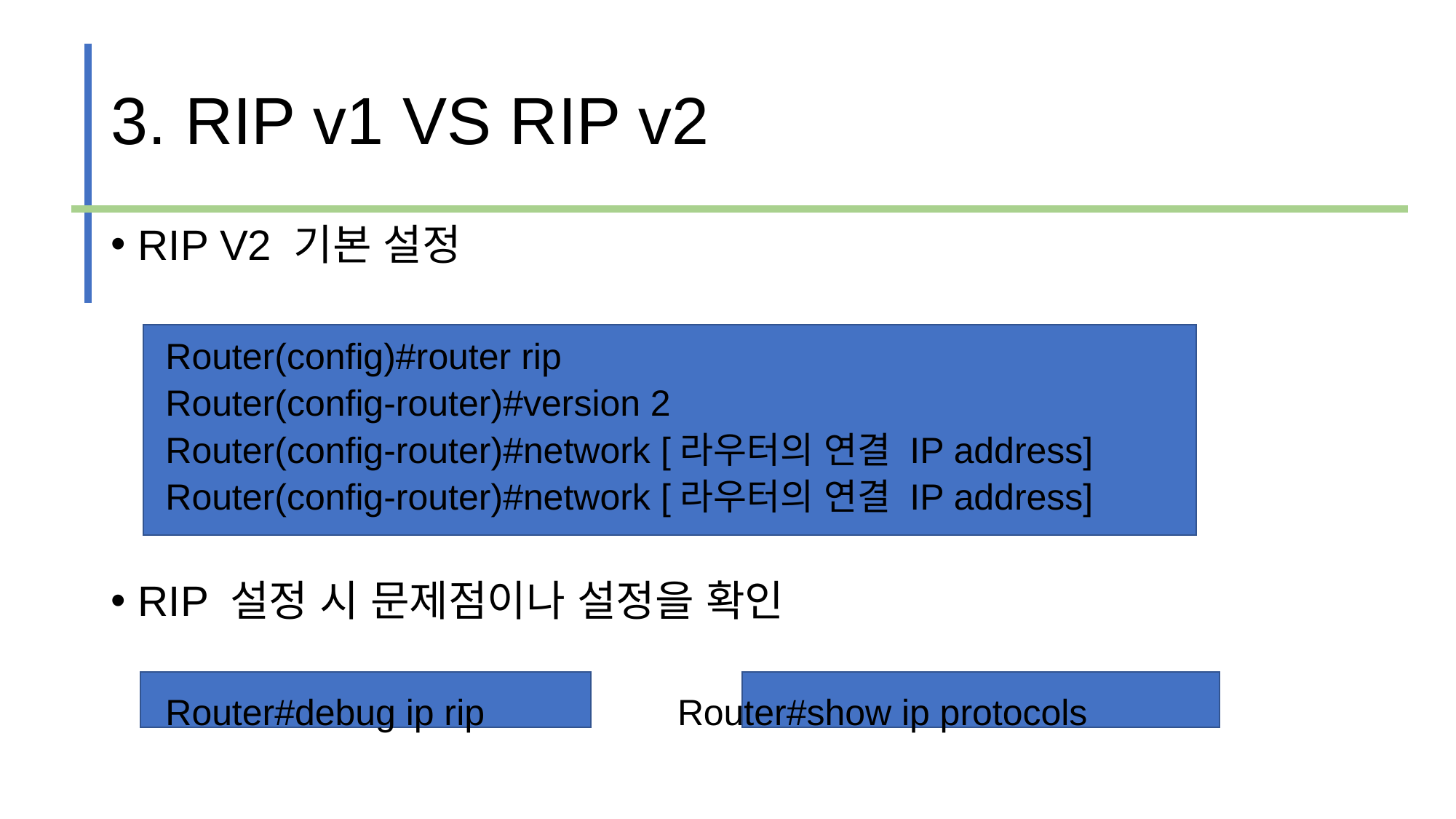

# 3. RIP v1 VS RIP v2
RIP V2 기본 설정

Router(config)#router rip
Router(config-router)#version 2
Router(config-router)#network [라우터의 연결 IP address]
Router(config-router)#network [라우터의 연결 IP address]

RIP 설정 시 문제점이나 설정을 확인

Router#debug ip rip                   Router#show ip protocols